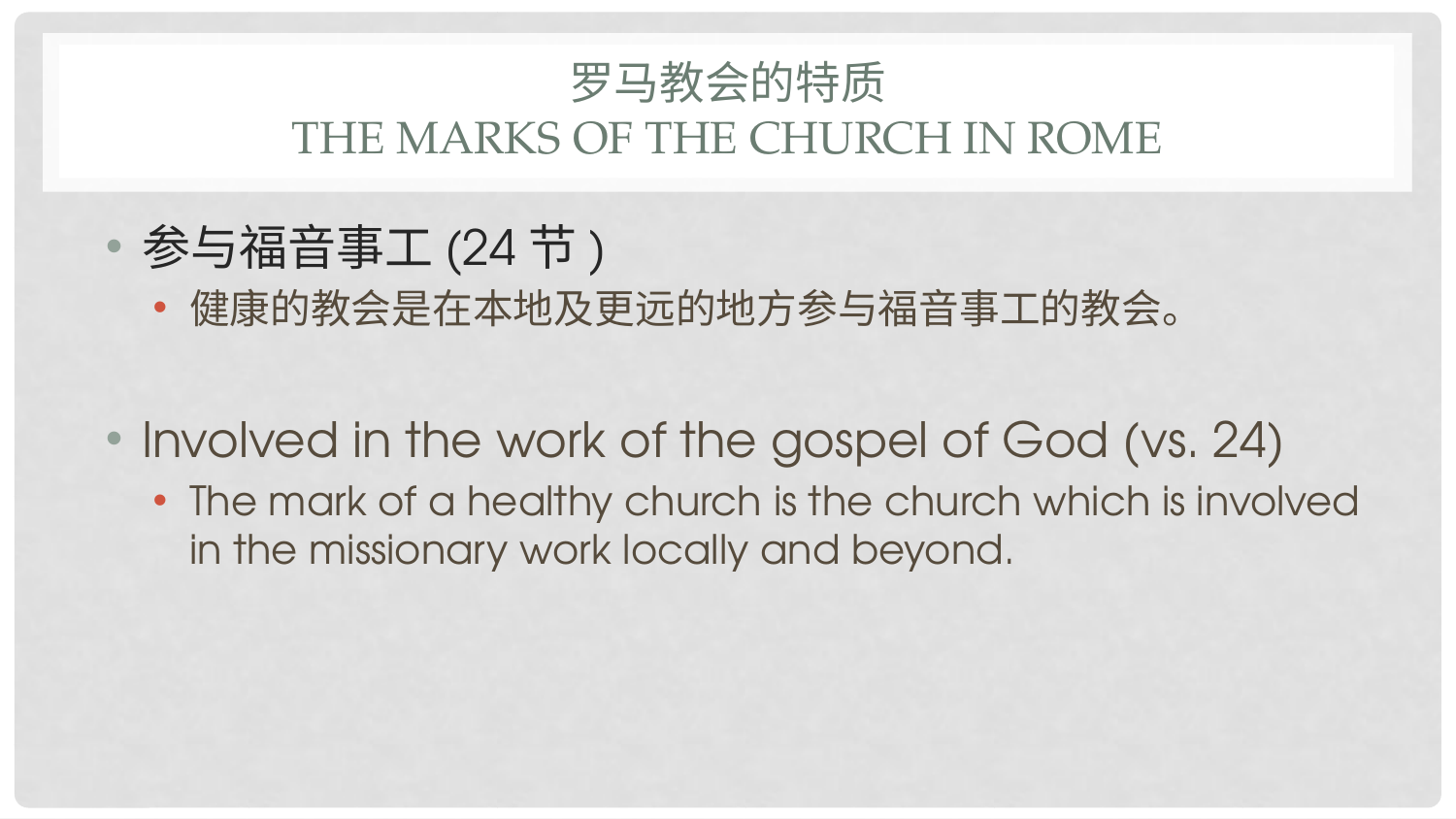

# 罗马教会的特质 The marks of the church in Rome
参与福音事工(24节)
健康的教会是在本地及更远的地方参与福音事工的教会。

Involved in the work of the gospel of God (vs. 24)
The mark of a healthy church is the church which is involved in the missionary work locally and beyond.